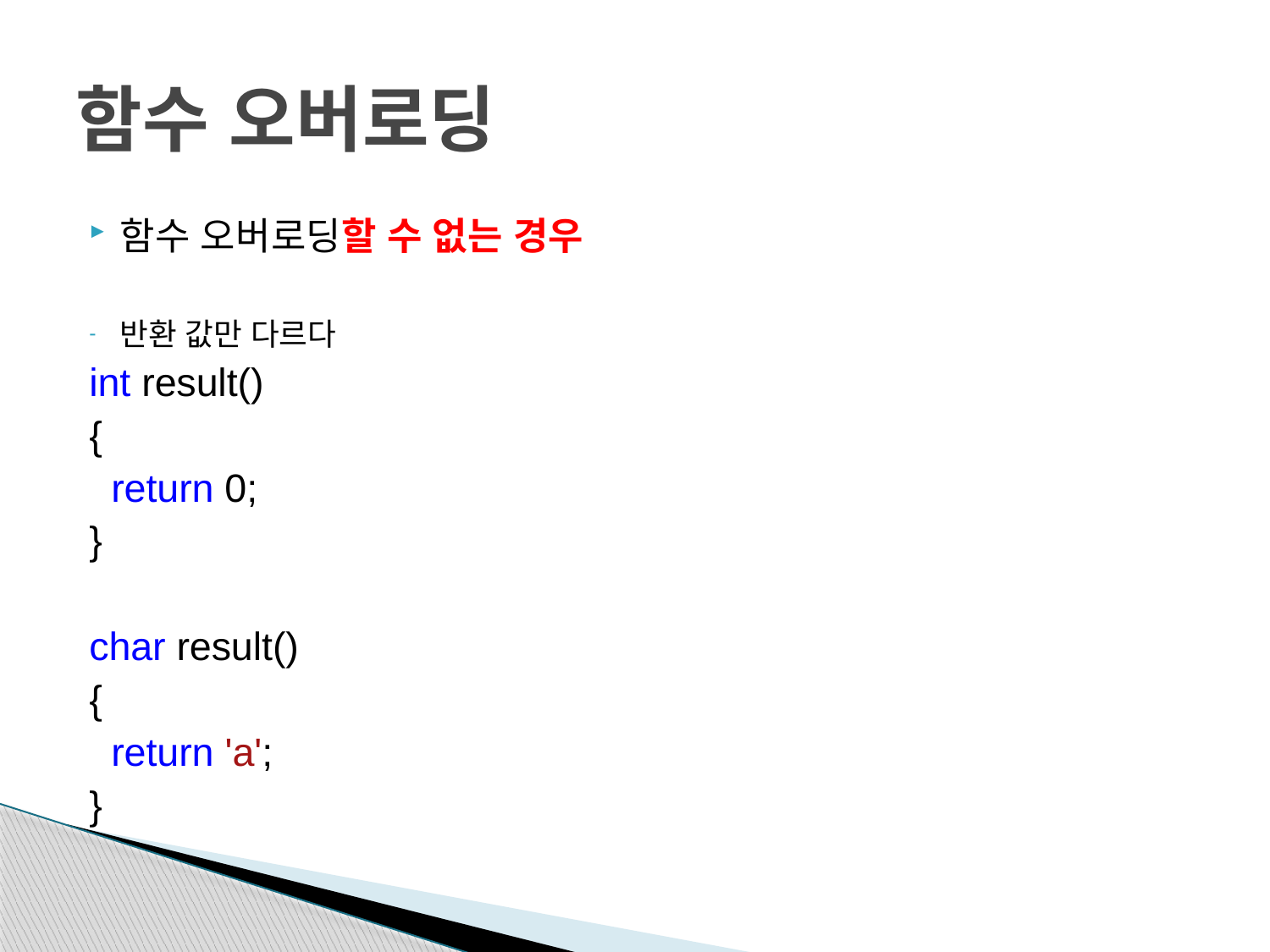

# 함수 오버로딩
함수 오버로딩할 수 없는 경우

반환 값만 다르다
int result()
{
  return 0;
}

char result()
{
  return 'a';
}